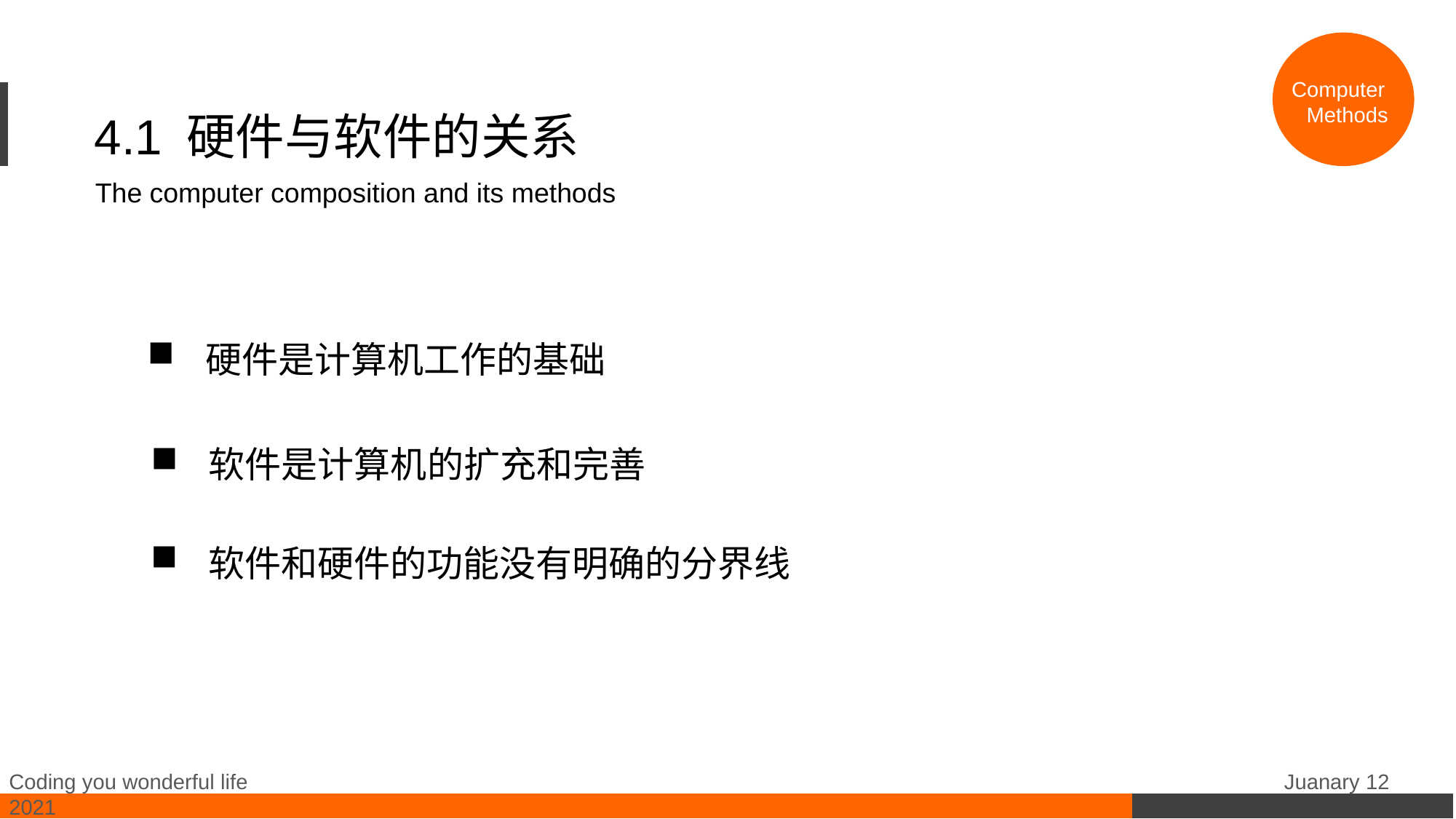

Computer
 Methods

# 4.1 硬件与软件的关系
The computer composition and its methods
 硬件是计算机工作的基础
 软件是计算机的扩充和完善
 软件和硬件的功能没有明确的分界线
Coding you wonderful life                                                                                                                                                                             Juanary 12 2021